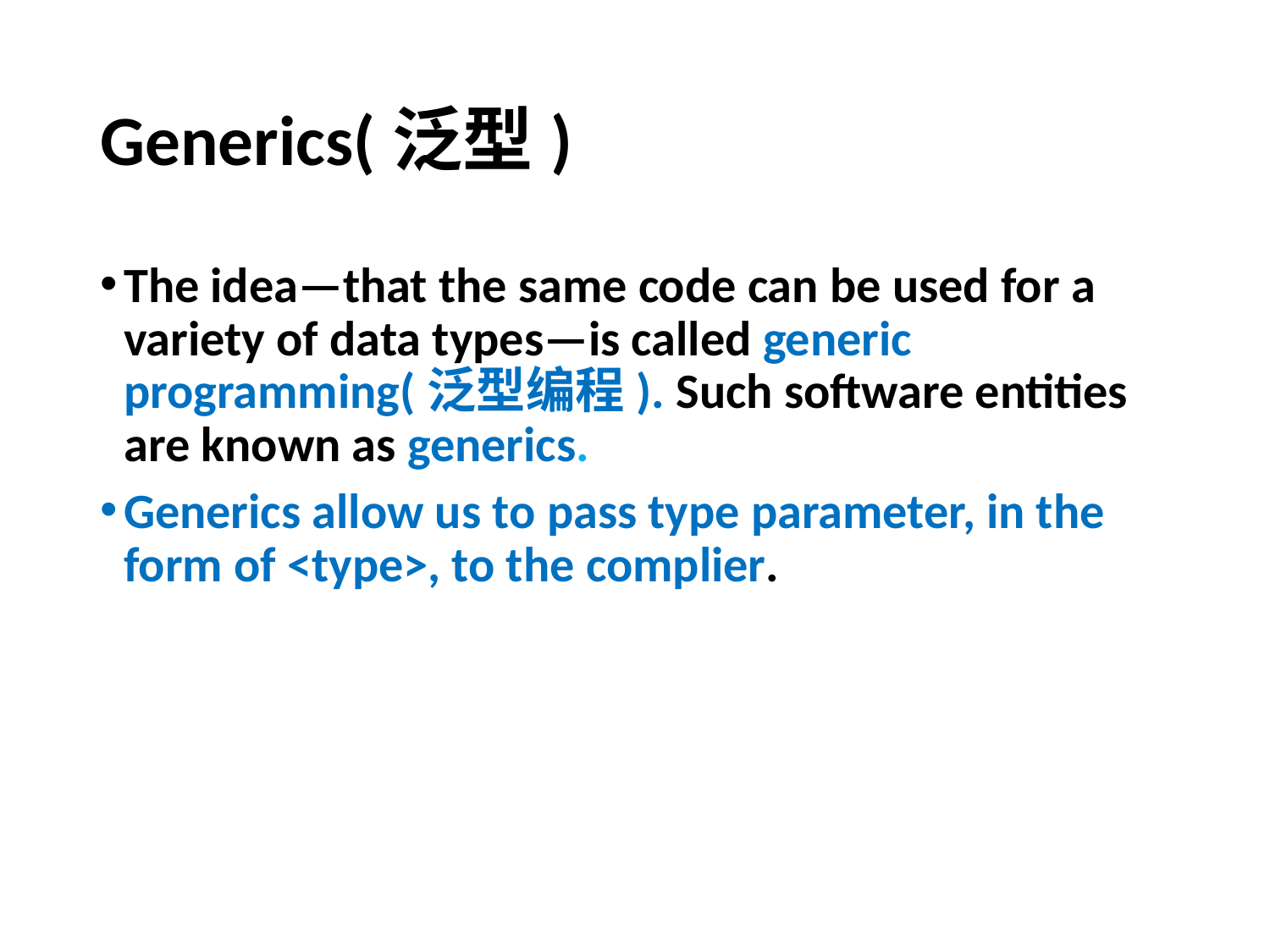

# Generics(泛型)
The idea—that the same code can be used for a variety of data types—is called generic programming(泛型编程). Such software entities are known as generics.
Generics allow us to pass type parameter, in the form of <type>, to the complier.